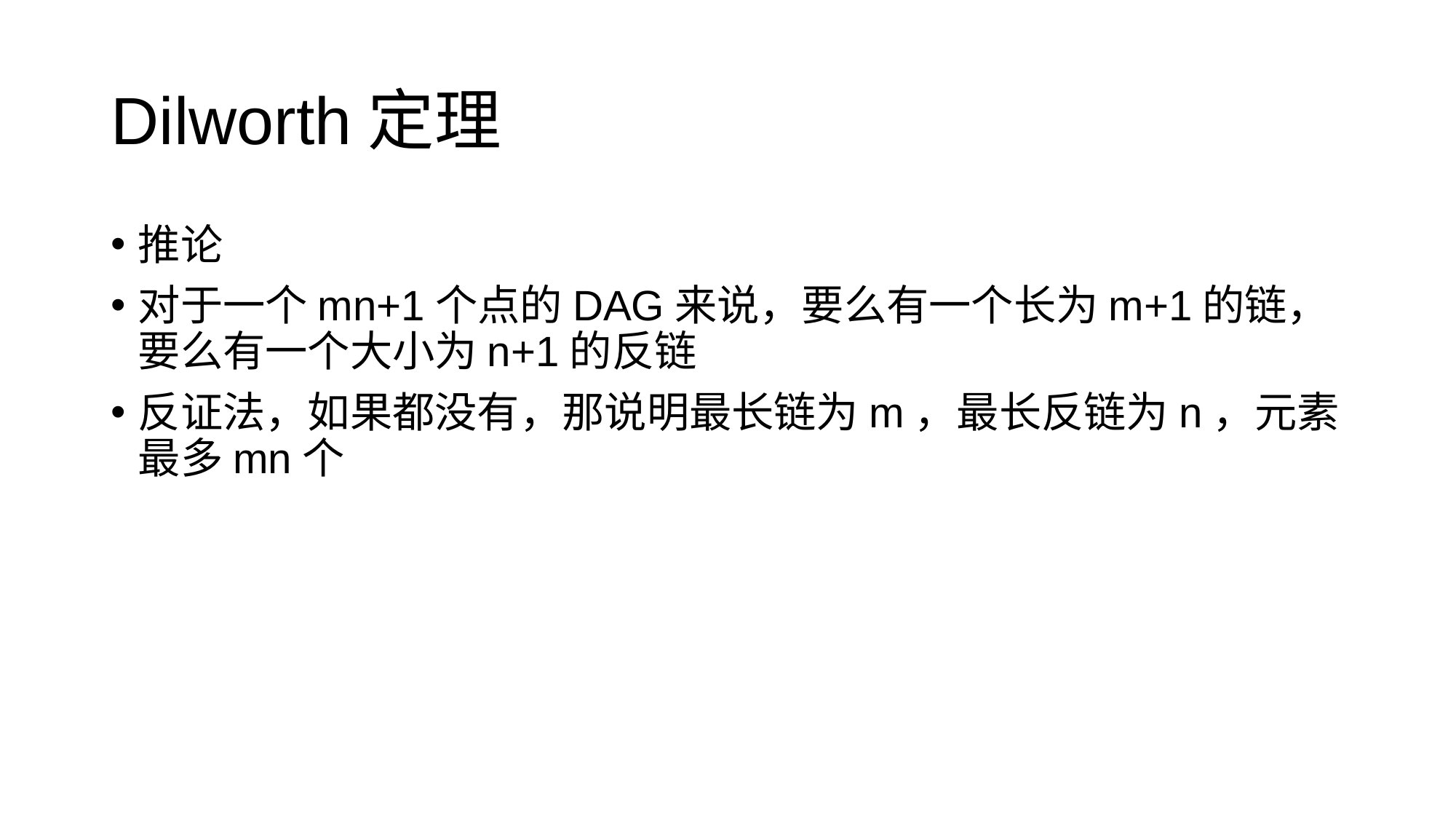

# Dilworth定理
推论
对于一个mn+1个点的DAG来说，要么有一个长为m+1的链，要么有一个大小为n+1的反链
反证法，如果都没有，那说明最长链为m，最长反链为n，元素最多mn个